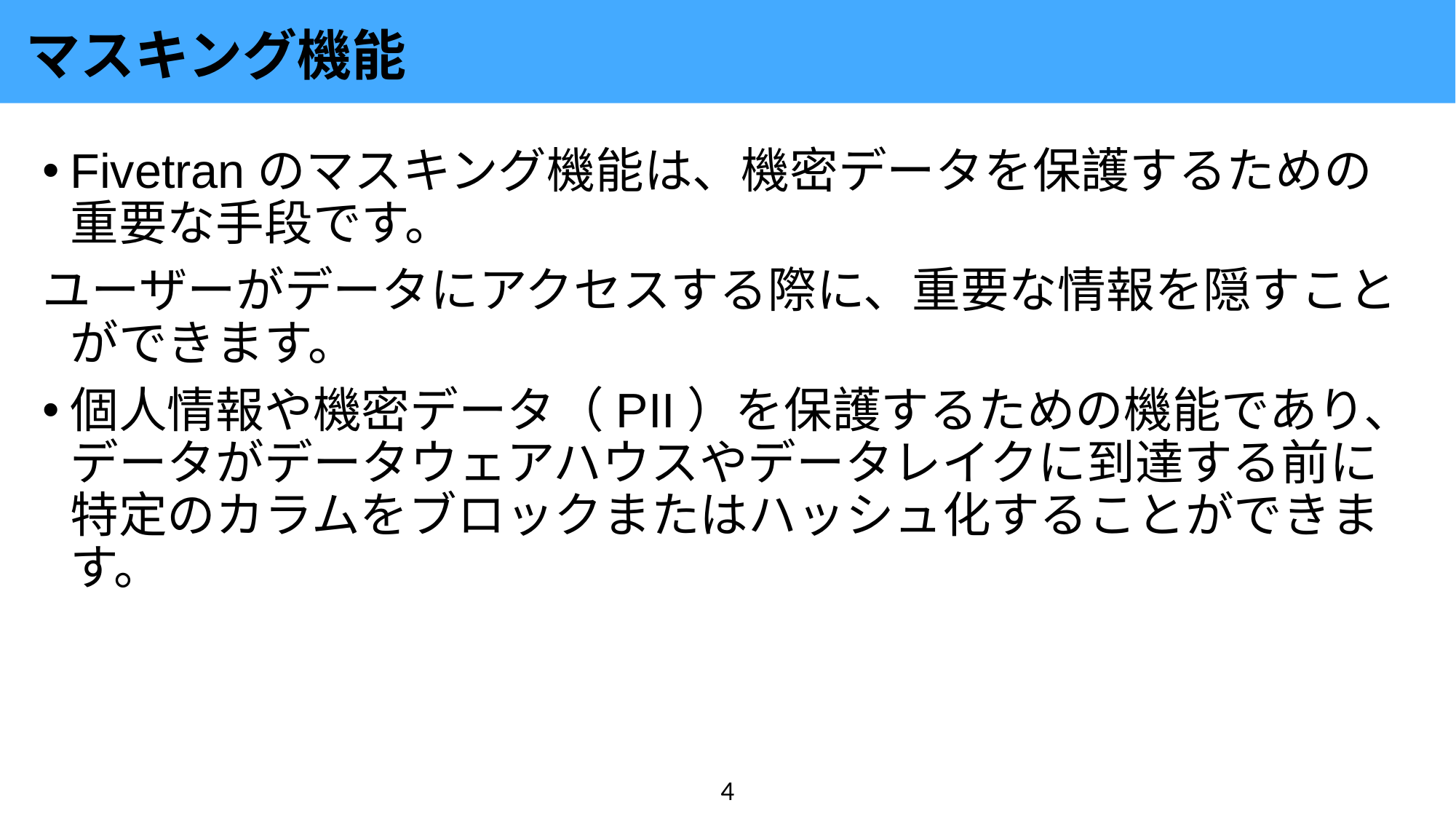

# マスキング機能
Fivetranのマスキング機能は、機密データを保護するための重要な手段です。
ユーザーがデータにアクセスする際に、重要な情報を隠すことができます。
個人情報や機密データ（PII）を保護するための機能であり、データがデータウェアハウスやデータレイクに到達する前に特定のカラムをブロックまたはハッシュ化することができます。